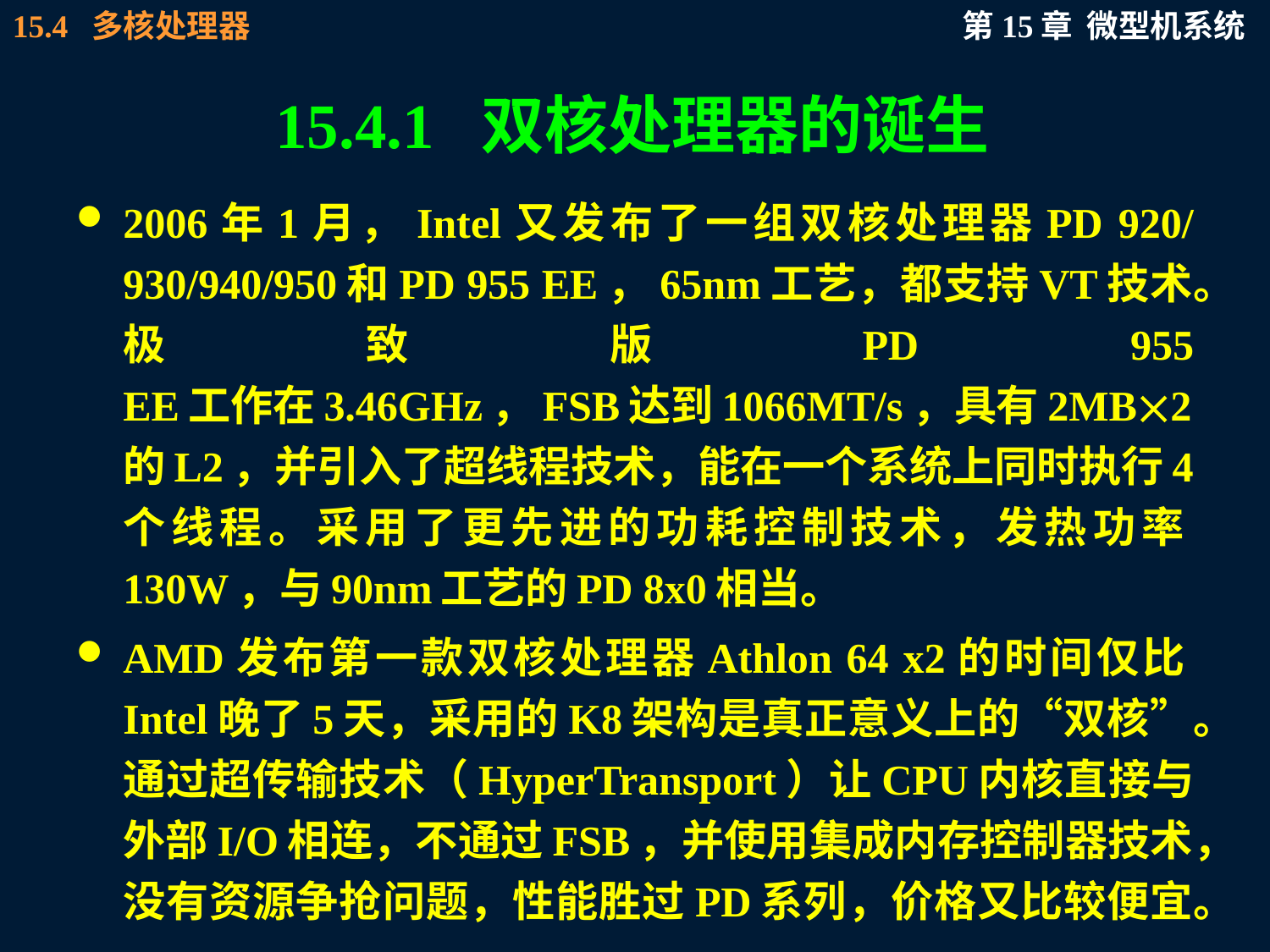

# 15.4.1  双核处理器的诞生
2006年1月，Intel又发布了一组双核处理器PD 920/ 930/940/950和PD 955 EE，65nm工艺，都支持VT技术。极致版PD 955 EE工作在3.46GHz，FSB达到1066MT/s，具有2MB×2的L2，并引入了超线程技术，能在一个系统上同时执行4个线程。采用了更先进的功耗控制技术，发热功率130W，与90nm工艺的PD 8x0相当。
AMD发布第一款双核处理器Athlon 64 x2的时间仅比Intel晚了5天，采用的K8架构是真正意义上的“双核”。通过超传输技术（HyperTransport）让CPU内核直接与外部I/O相连，不通过FSB，并使用集成内存控制器技术，没有资源争抢问题，性能胜过PD系列，价格又比较便宜。